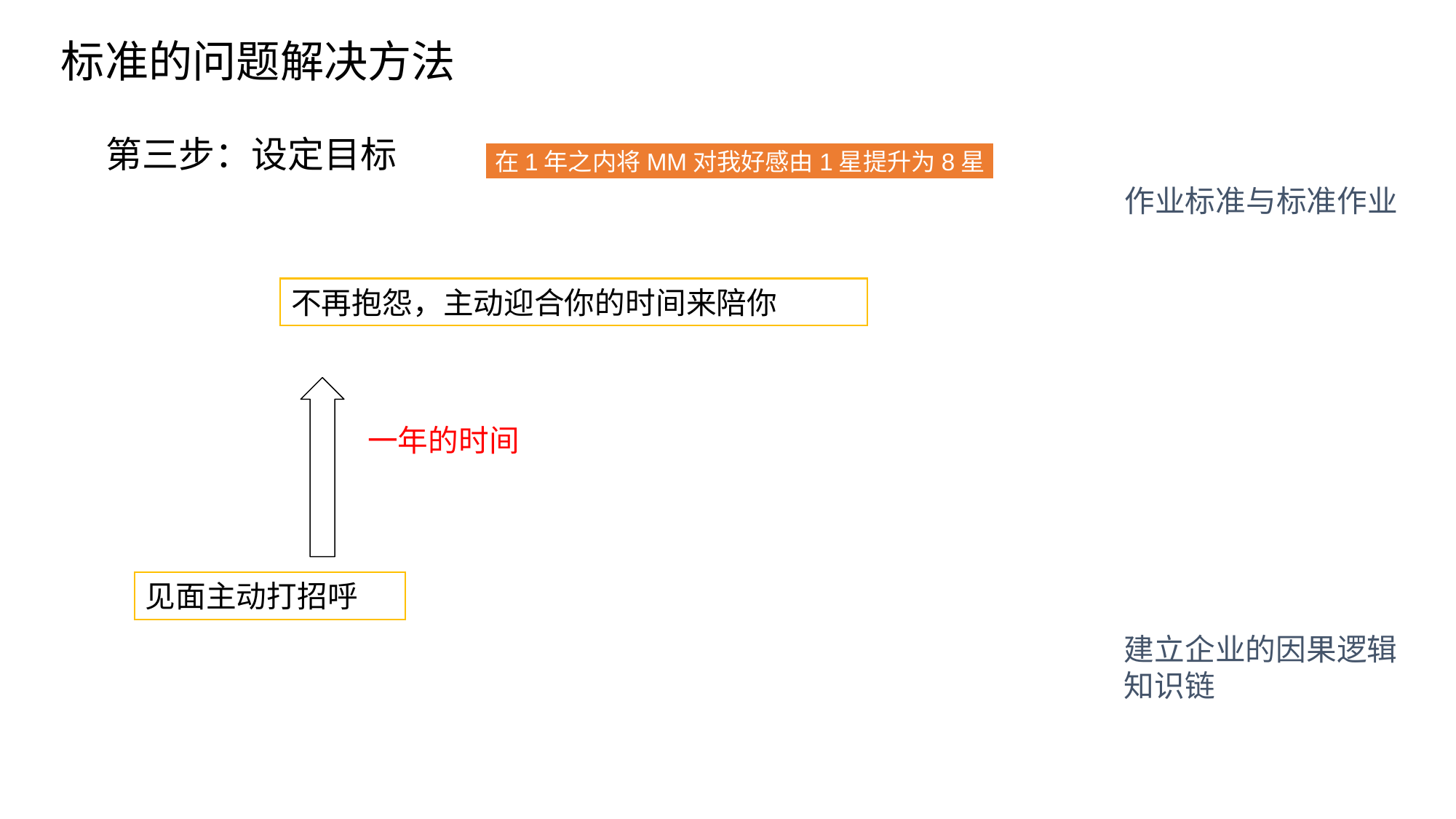

标准的问题解决方法
第三步：设定目标
在1年之内将MM对我好感由1星提升为8星
作业标准与标准作业
不再抱怨，主动迎合你的时间来陪你

一年的时间
见面主动打招呼
建立企业的因果逻辑知识链